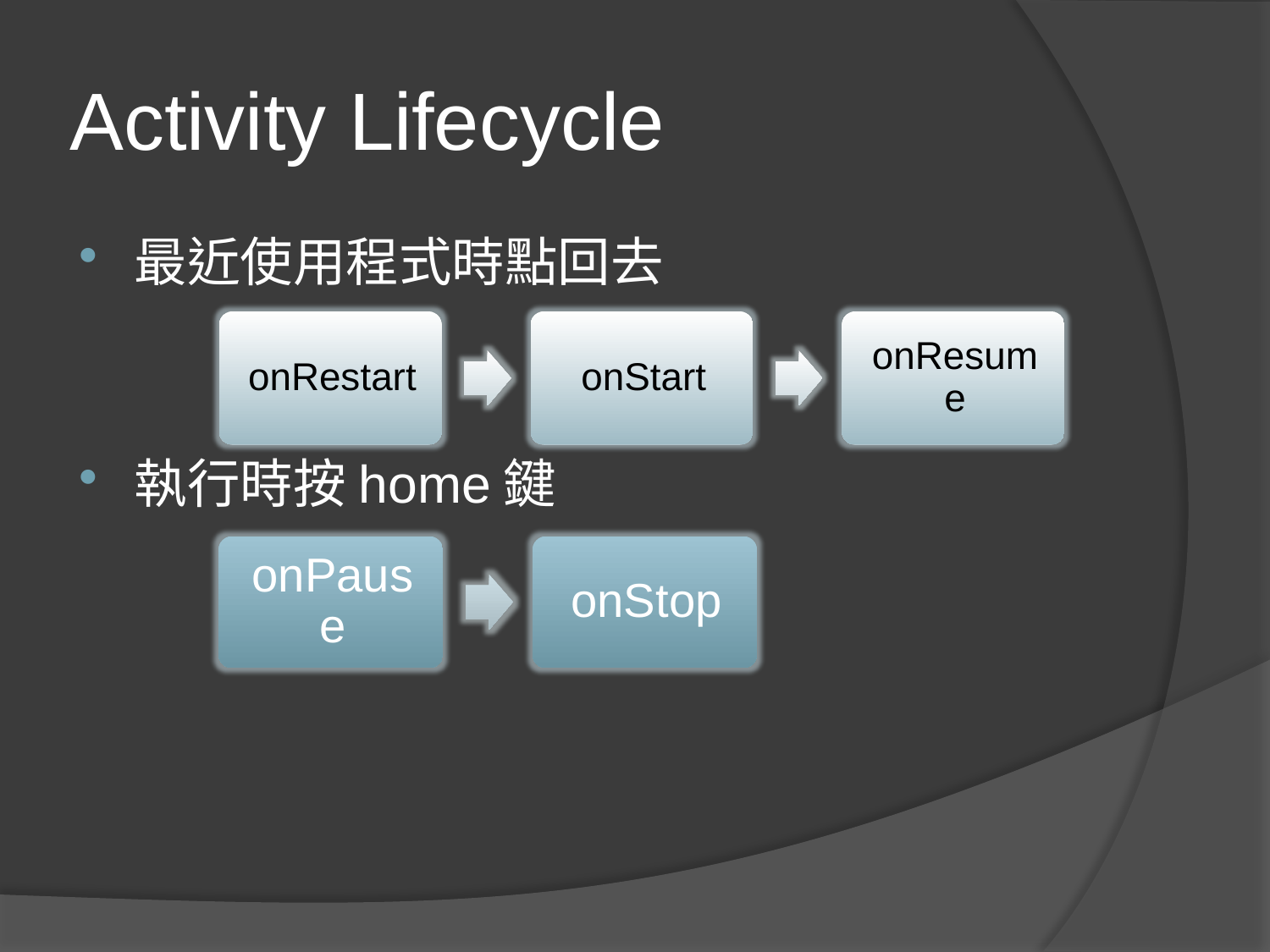

# Activity Lifecycle
最近使用程式時點回去

執行時按home鍵
onRestart

onStart

onResume
onPause

onStop